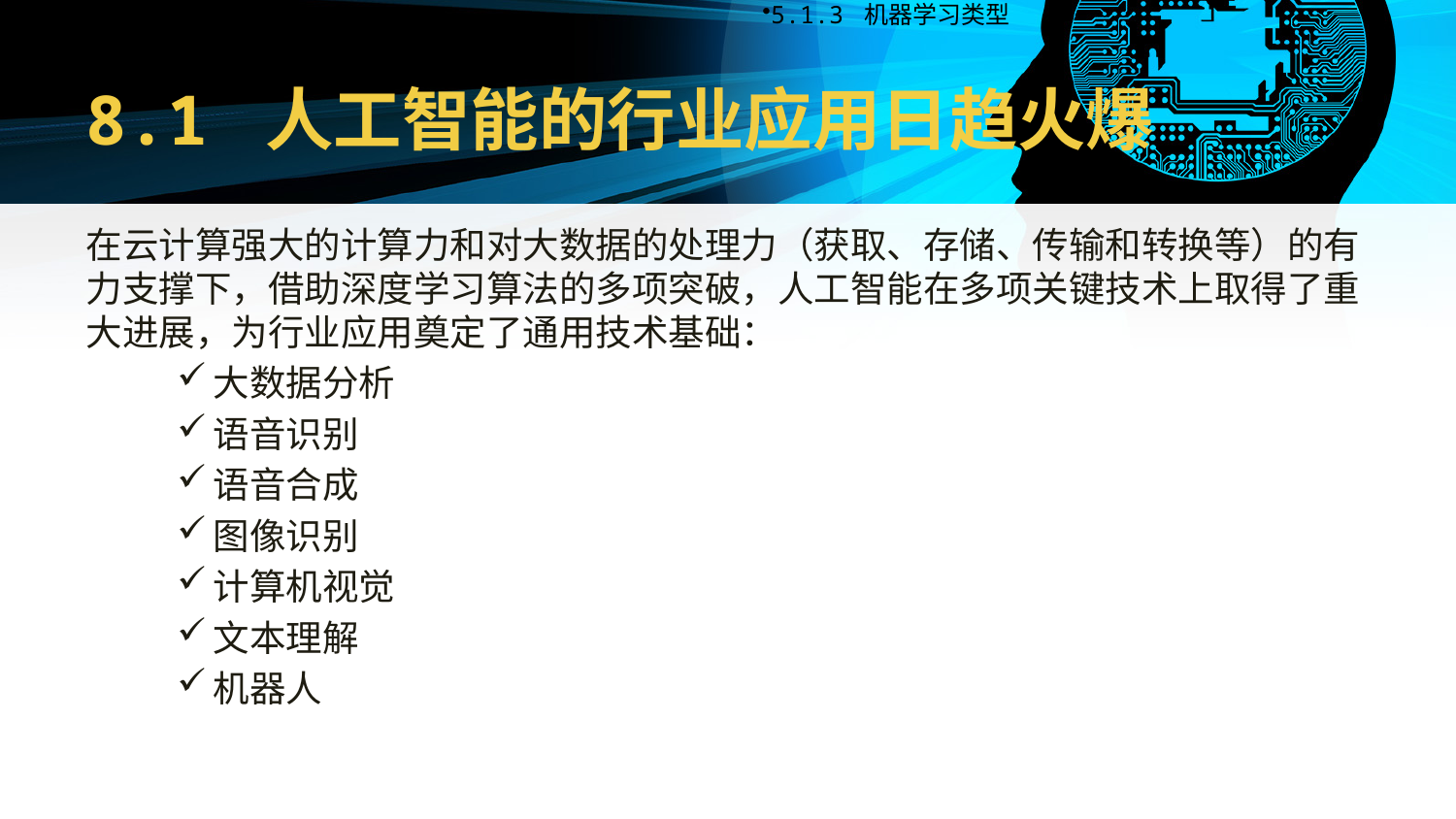

5.1.3 机器学习类型

# 8.1 人工智能的行业应用日趋火爆
在云计算强大的计算力和对大数据的处理力（获取、存储、传输和转换等）的有力支撑下，借助深度学习算法的多项突破，人工智能在多项关键技术上取得了重大进展，为行业应用奠定了通用技术基础：
大数据分析
语音识别
语音合成
图像识别
计算机视觉
文本理解
机器人